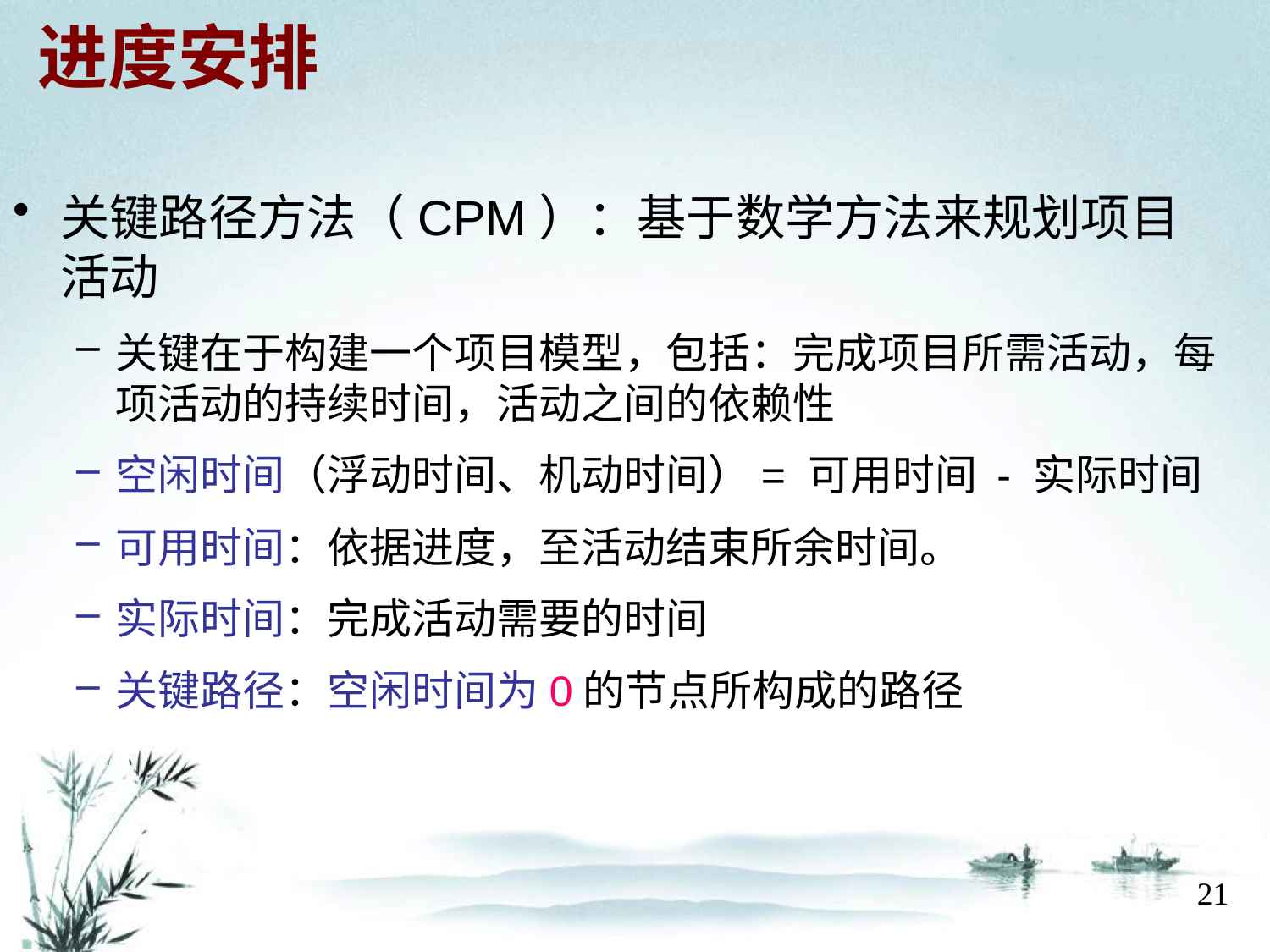

# 进度安排
关键路径方法（CPM）：基于数学方法来规划项目活动
关键在于构建一个项目模型，包括：完成项目所需活动，每项活动的持续时间，活动之间的依赖性
空闲时间（浮动时间、机动时间）= 可用时间 - 实际时间
可用时间：依据进度，至活动结束所余时间。
实际时间：完成活动需要的时间
关键路径：空闲时间为0的节点所构成的路径
21